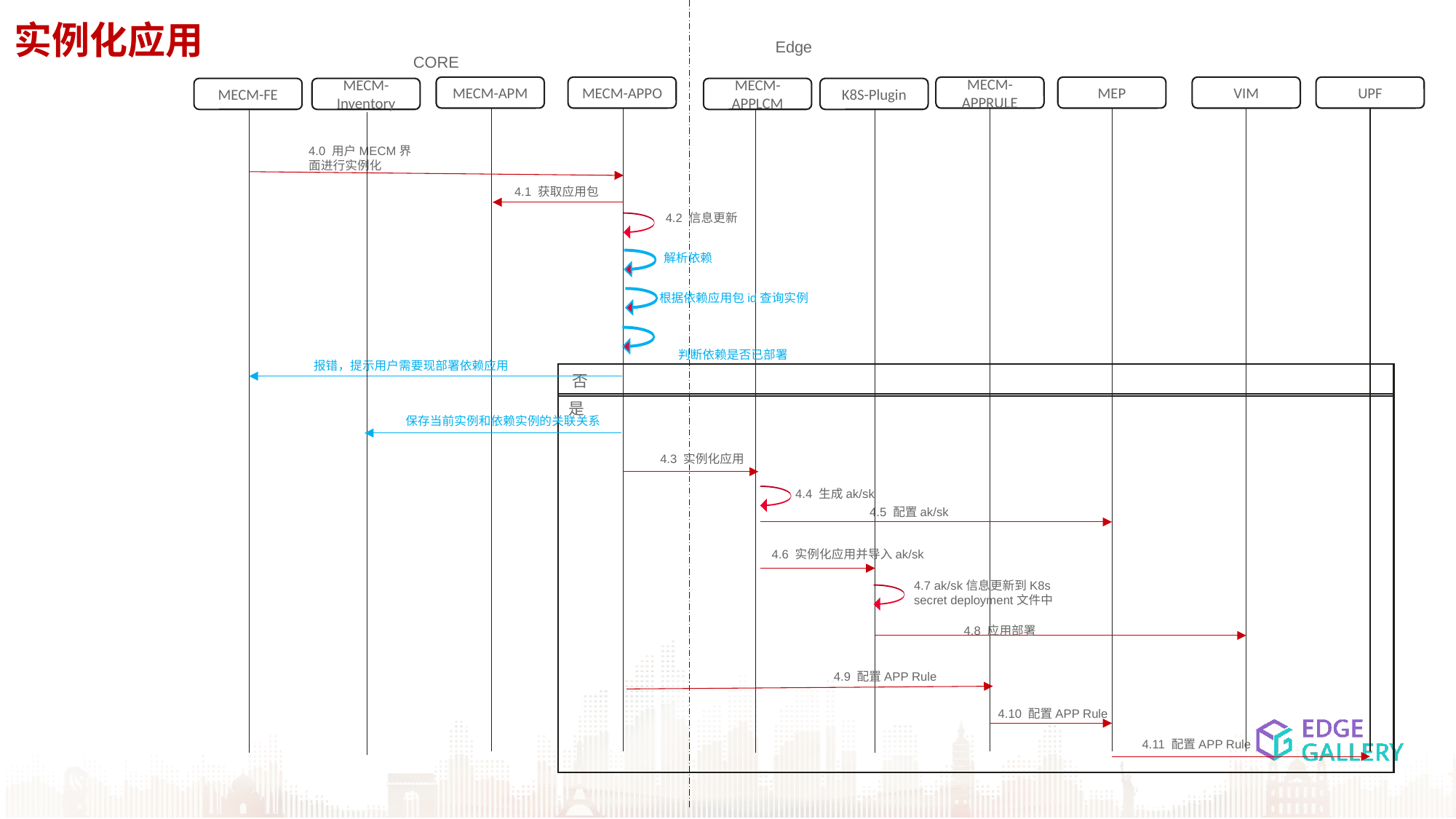

Edge
实例化应用
CORE
MECM-APM
MECM-APPO
MECM-APPRULE
MEP
VIM
UPF
MECM-FE
MECM-Inventory
MECM-APPLCM
K8S-Plugin
4.0 用户MECM界面进行实例化
4.1 获取应用包
4.2 信息更新

解析依赖

根据依赖应用包id查询实例

判断依赖是否已部署
报错，提示用户需要现部署依赖应用

否
是

保存当前实例和依赖实例的关联关系

4.3 实例化应用
4.4 生成ak/sk

4.5 配置ak/sk
4.6 实例化应用并导入ak/sk
4.7 ak/sk信息更新到K8s secret deployment文件中

4.8 应用部署
4.9 配置APP Rule
4.10 配置APP Rule
4.11 配置APP Rule